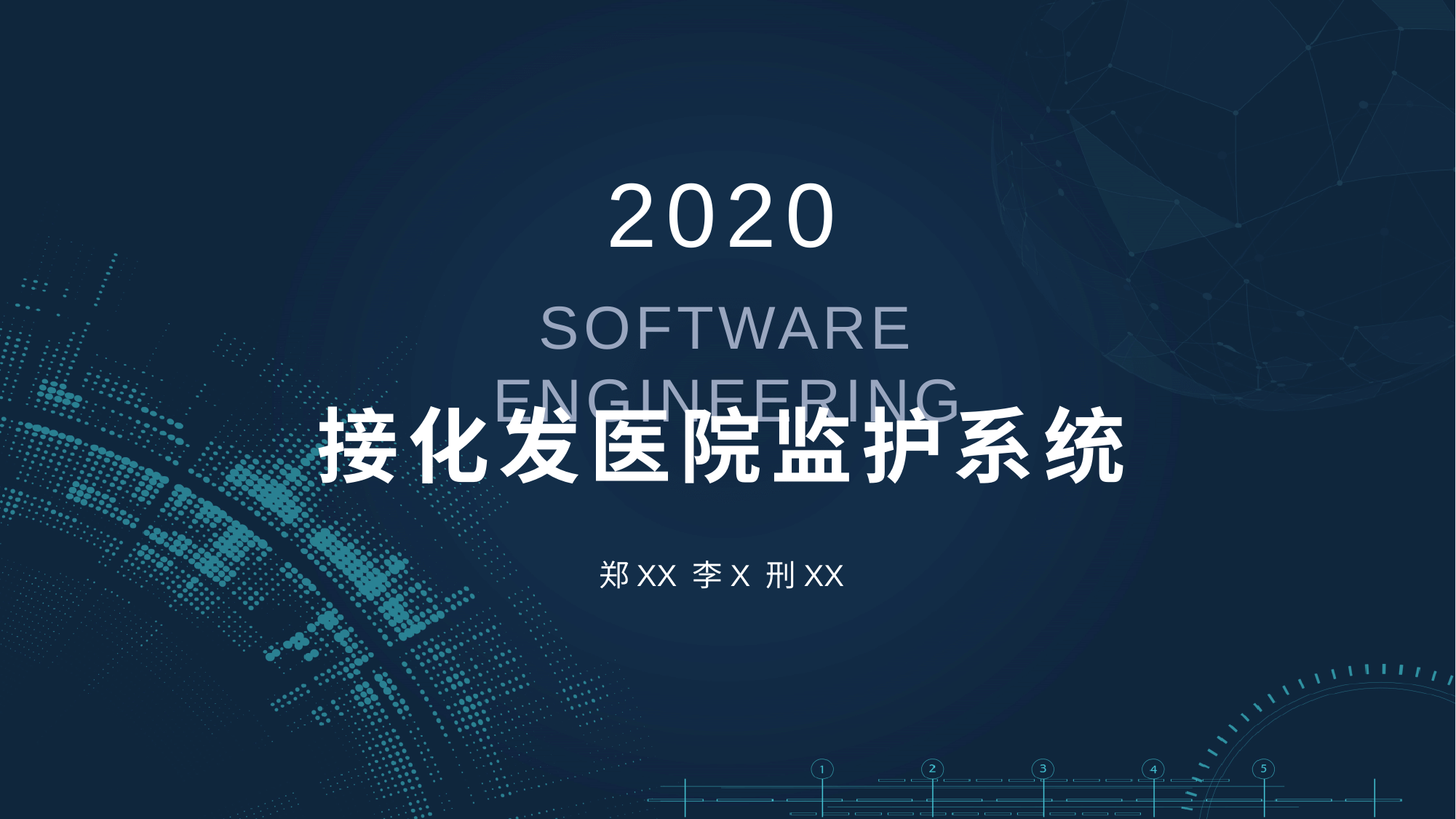

2020
SOFTWARE ENGINEERING
接化发医院监护系统
郑XX 李X 刑XX